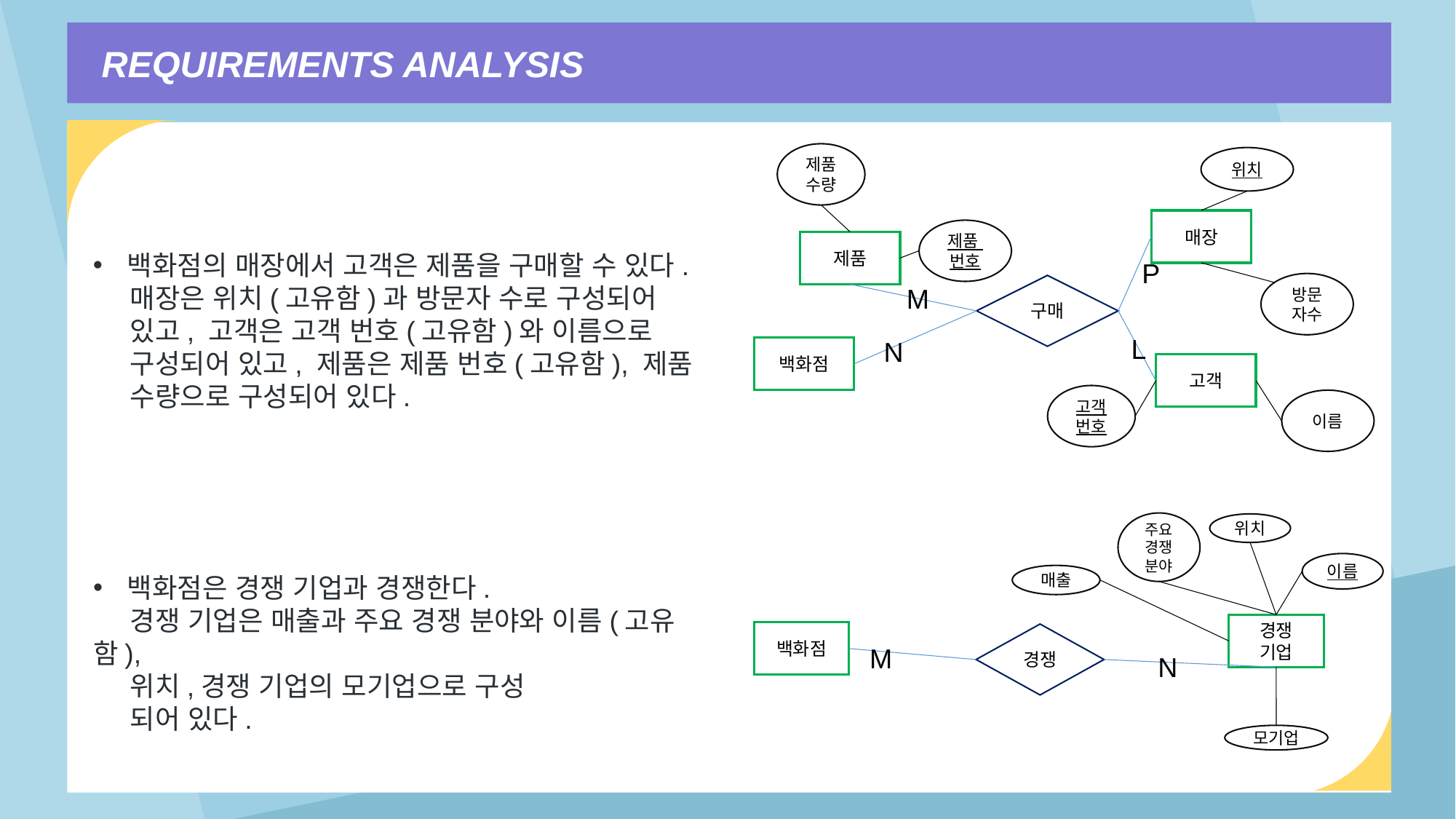

REQUIREMENTS ANALYSIS

제품 수량
위치
매장
제품  번호
제품
방문자수
구매
M
L
N
백화점
고객
이름
백화점의 매장에서 고객은 제품을 구매할 수 있다.
    매장은 위치(고유함)과 방문자 수로 구성되어
    있고, 고객은 고객 번호(고유함)와 이름으로
    구성되어 있고, 제품은 제품 번호(고유함), 제품
    수량으로 구성되어 있다.
P
고객 번호
주요 경쟁 분야
위치
이름
매출
경쟁
기업
백화점
경쟁
M
N
모기업
백화점은 경쟁 기업과 경쟁한다.
    경쟁 기업은 매출과 주요 경쟁 분야와 이름(고유함),
    위치,경쟁 기업의 모기업으로 구성
    되어 있다.